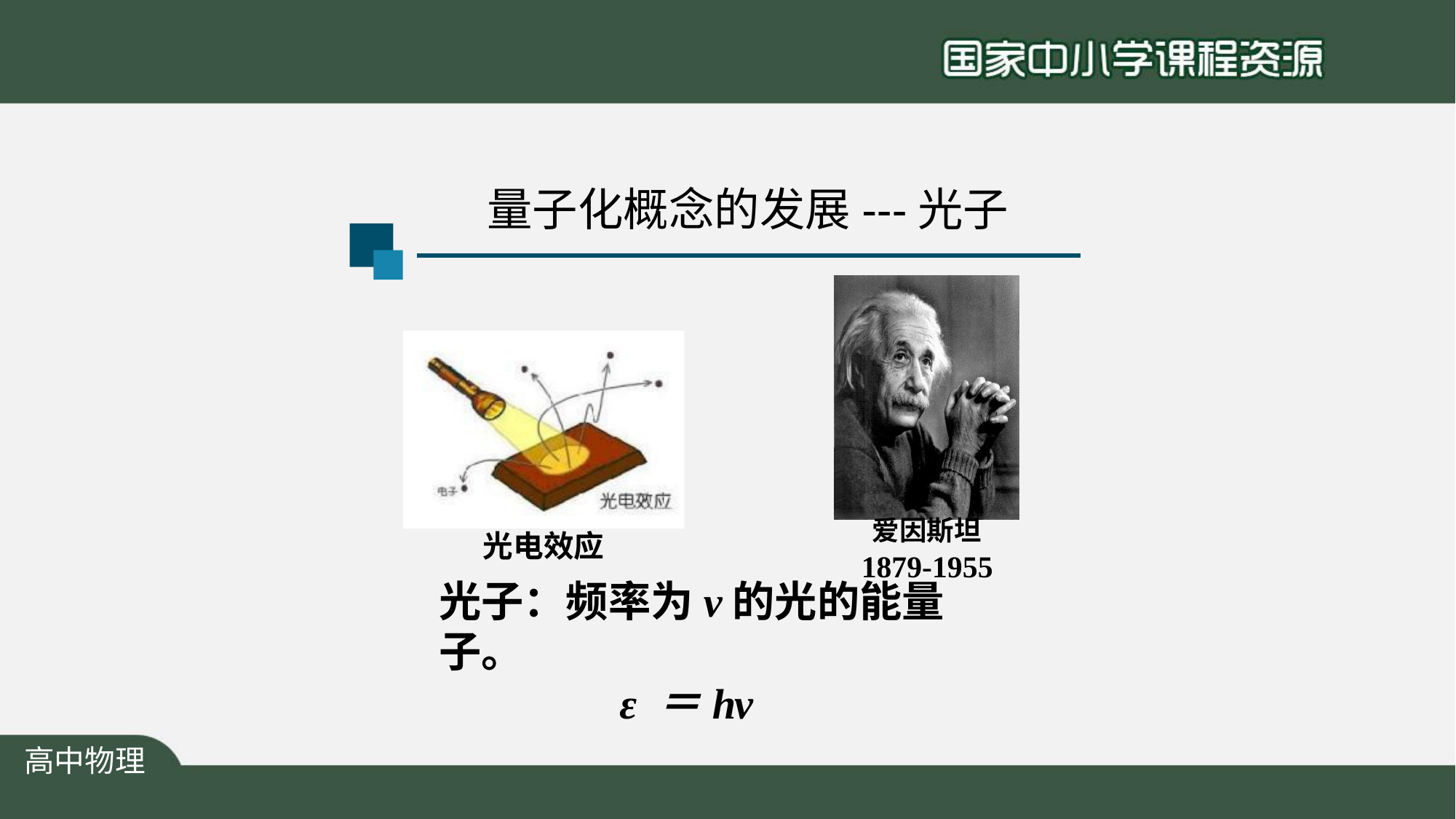

# 量子化概念的发展---光子

爱因斯坦
光电效应
1879-1955
光子：频率为ν的光的能量子。
ε ＝hν
高中物理